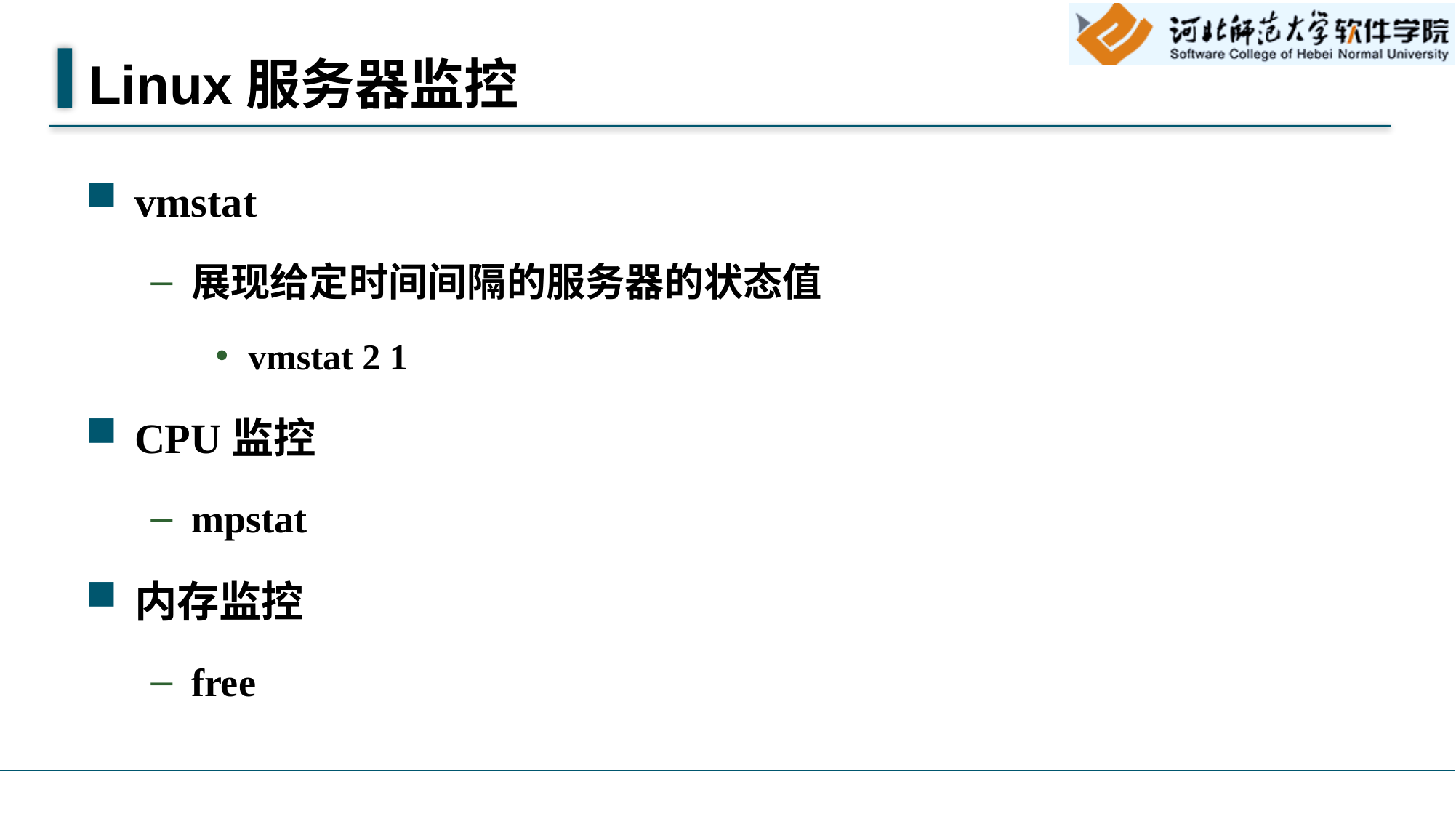

# Linux服务器监控
vmstat
展现给定时间间隔的服务器的状态值
vmstat 2 1
CPU监控
mpstat
内存监控
free